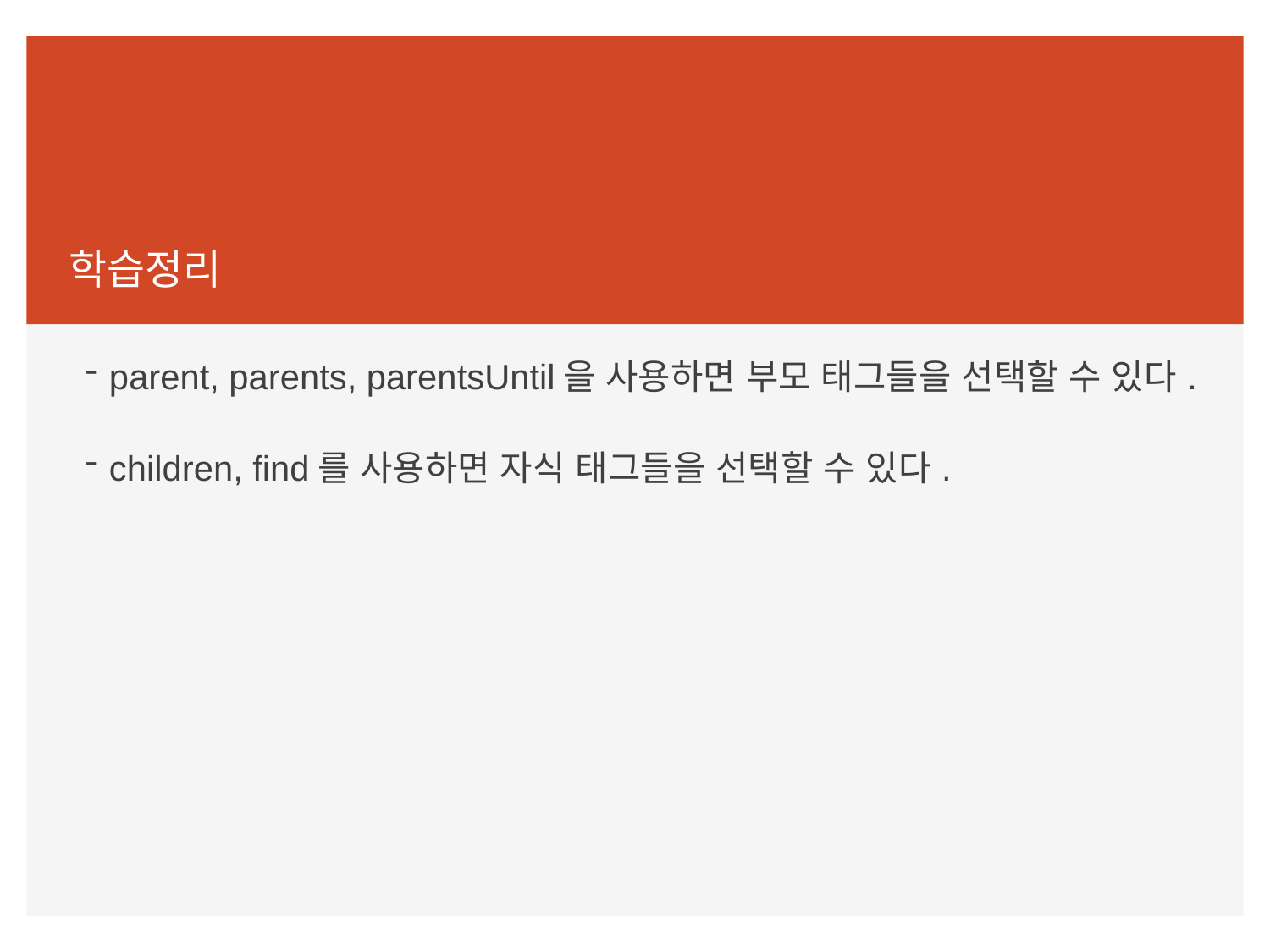

학습정리
parent, parents, parentsUntil을 사용하면 부모 태그들을 선택할 수 있다.
children, find를 사용하면 자식 태그들을 선택할 수 있다.